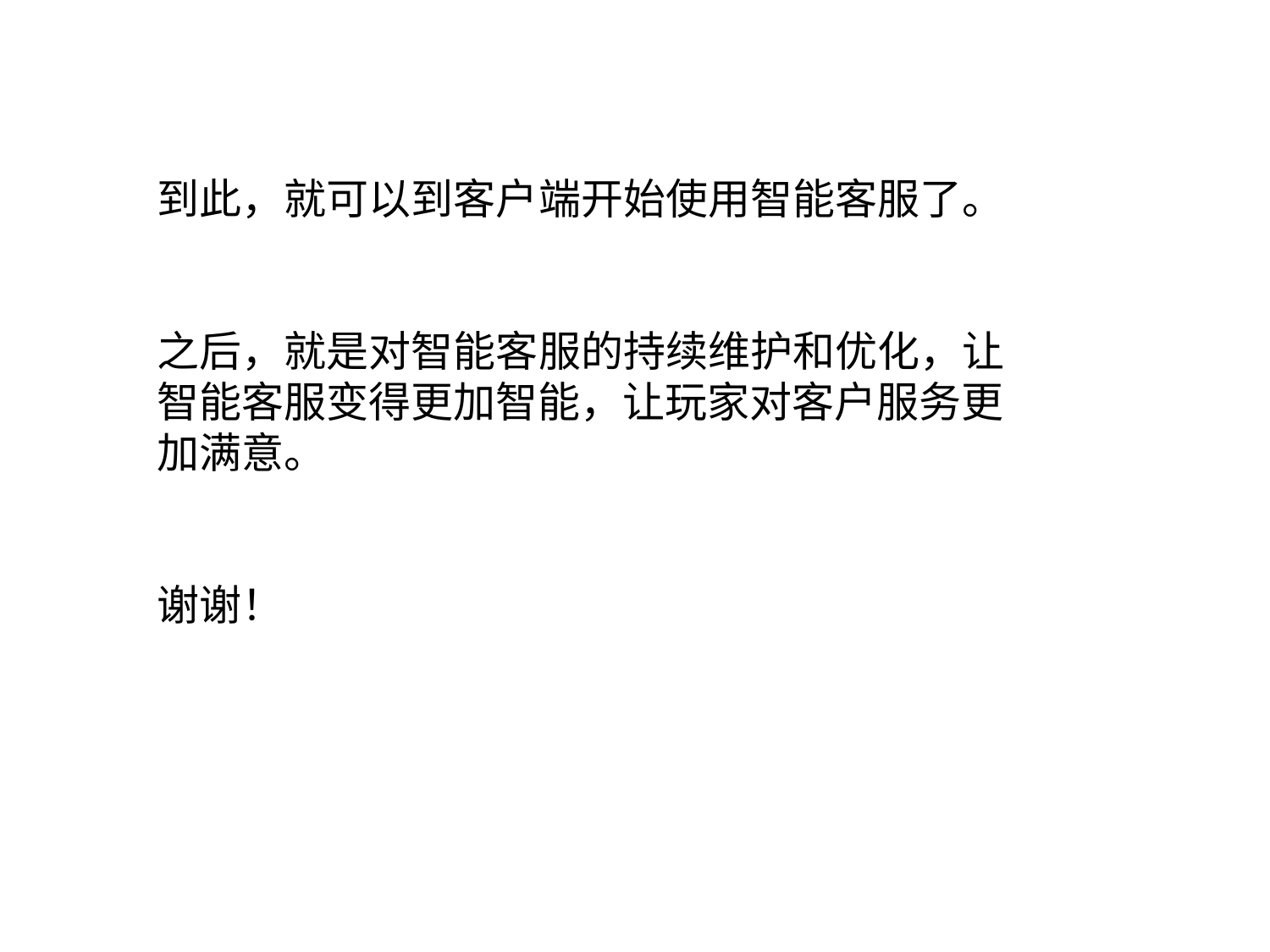

到此，就可以到客户端开始使用智能客服了。

之后，就是对智能客服的持续维护和优化，让智能客服变得更加智能，让玩家对客户服务更加满意。

谢谢！